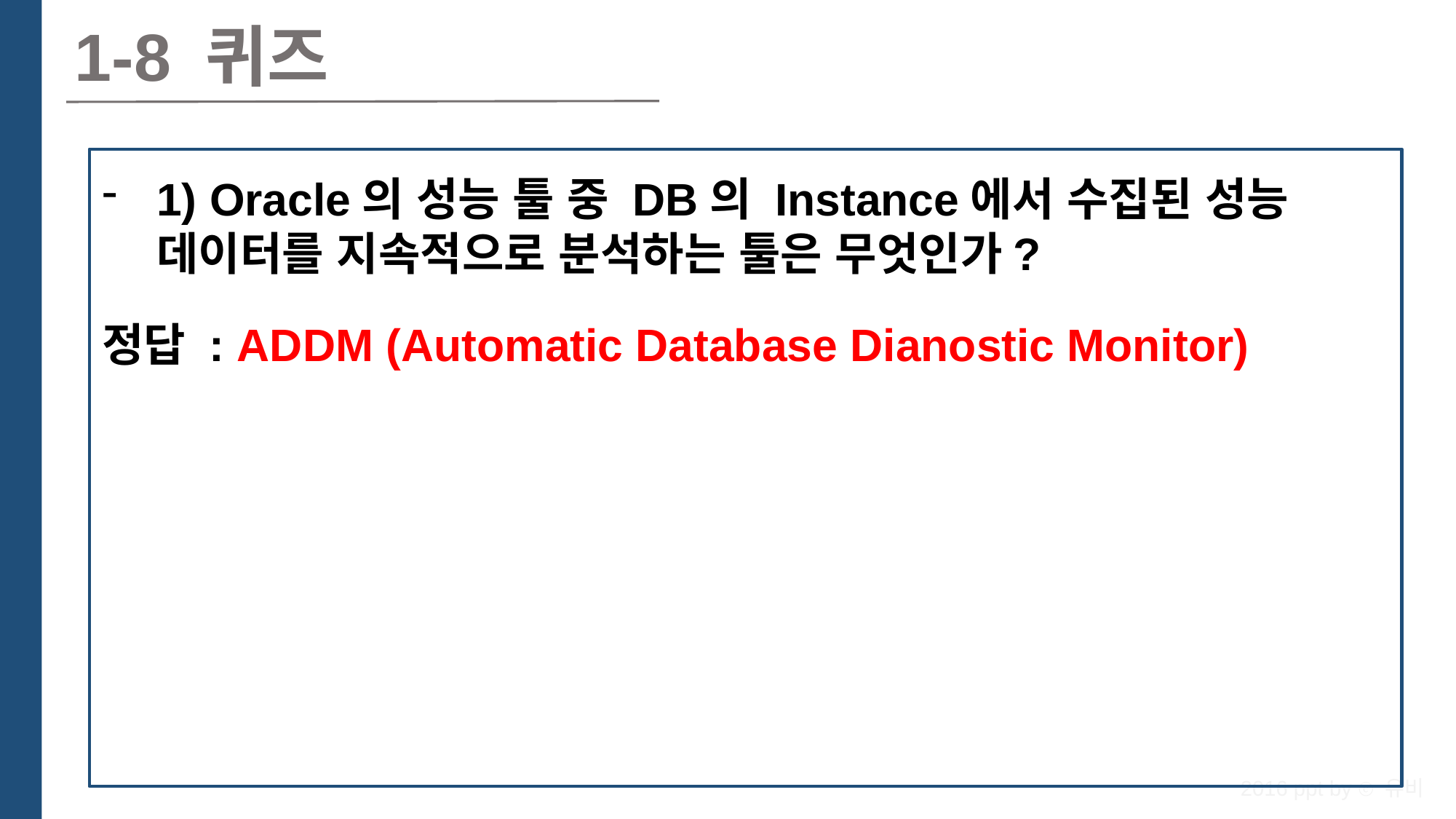

1-8 퀴즈
1) Oracle의 성능 툴 중 DB의 Instance에서 수집된 성능 데이터를 지속적으로 분석하는 툴은 무엇인가?
정답 : ADDM (Automatic Database Dianostic Monitor)
2016 ppt by ⓒ 유비